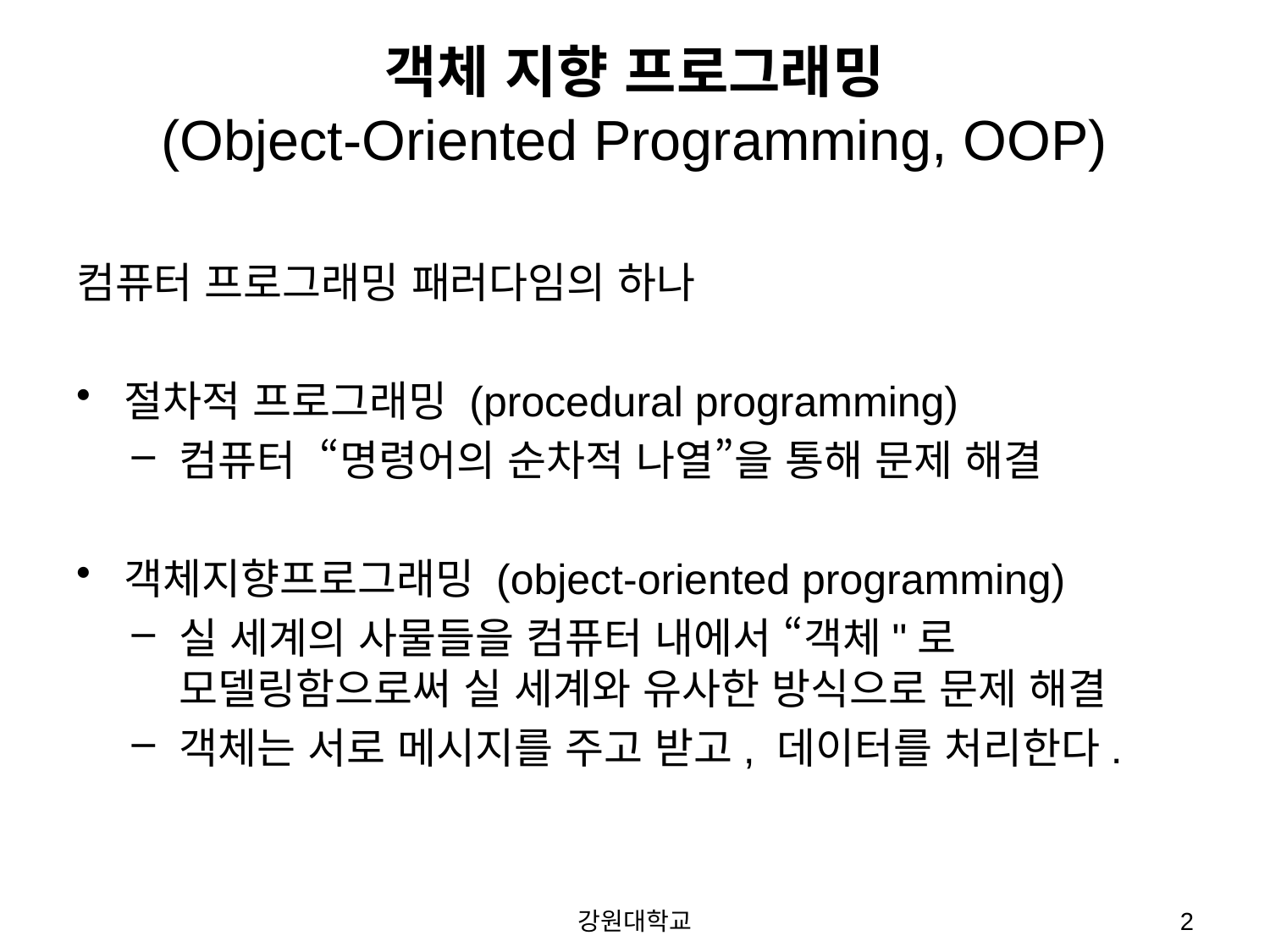

# 객체 지향 프로그래밍 (Object-Oriented Programming, OOP)

컴퓨터 프로그래밍 패러다임의 하나

절차적 프로그래밍 (procedural programming)
컴퓨터  “명령어의 순차적 나열”을 통해 문제 해결

객체지향프로그래밍 (object-oriented programming)
실 세계의 사물들을 컴퓨터 내에서 “객체"로 모델링함으로써 실 세계와 유사한 방식으로 문제 해결
객체는 서로 메시지를 주고 받고, 데이터를 처리한다.

강원대학교
2